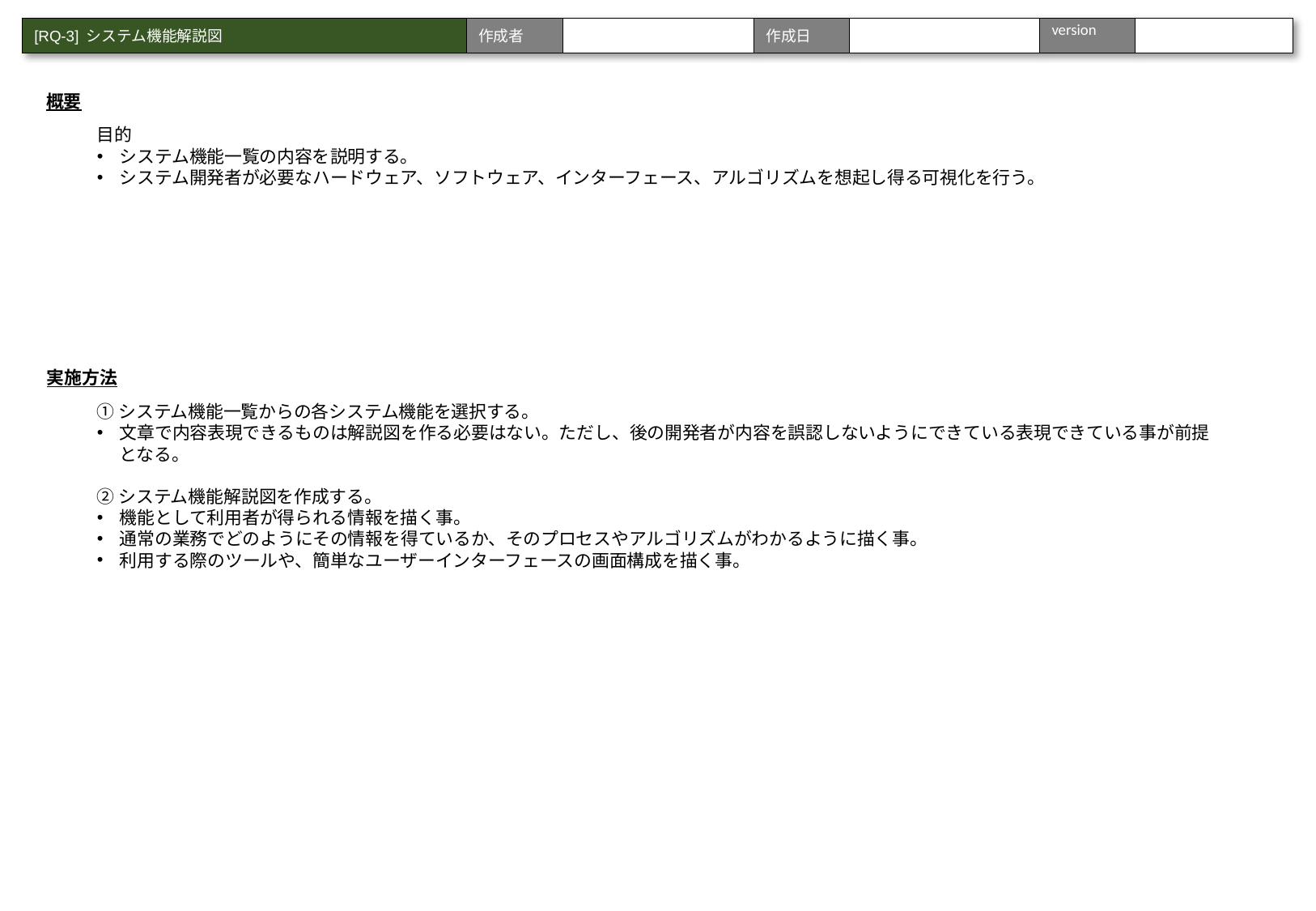

| [RQ-3] システム機能解説図 | 作成者 |  | 作成日 |  | version |  |
| --- | --- | --- | --- | --- | --- | --- |
概要
目的
システム機能一覧の内容を説明する。
システム開発者が必要なハードウェア、ソフトウェア、インターフェース、アルゴリズムを想起し得る可視化を行う。
実施方法
①システム機能一覧からの各システム機能を選択する。
文章で内容表現できるものは解説図を作る必要はない。ただし、後の開発者が内容を誤認しないようにできている表現できている事が前提となる。

②システム機能解説図を作成する。
機能として利用者が得られる情報を描く事。
通常の業務でどのようにその情報を得ているか、そのプロセスやアルゴリズムがわかるように描く事。
利用する際のツールや、簡単なユーザーインターフェースの画面構成を描く事。